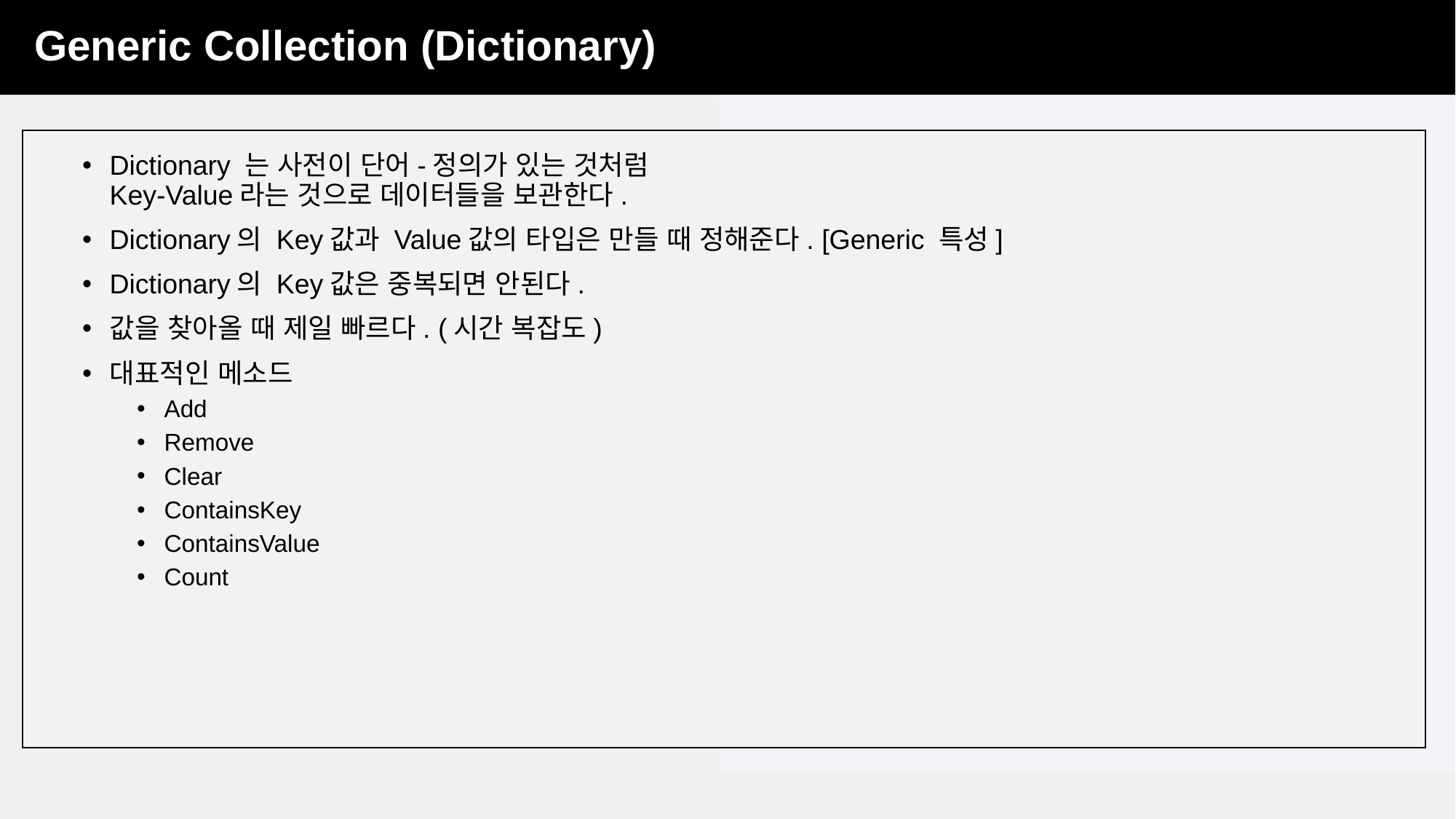

Generic Collection (Dictionary)
Dictionary 는 사전이 단어-정의가 있는 것처럼
Key-Value라는 것으로 데이터들을 보관한다.
Dictionary의 Key값과 Value값의 타입은 만들 때 정해준다. [Generic 특성]
Dictionary의 Key값은 중복되면 안된다.
값을 찾아올 때 제일 빠르다. (시간 복잡도)
대표적인 메소드
Add
Remove
Clear
ContainsKey
ContainsValue
Count